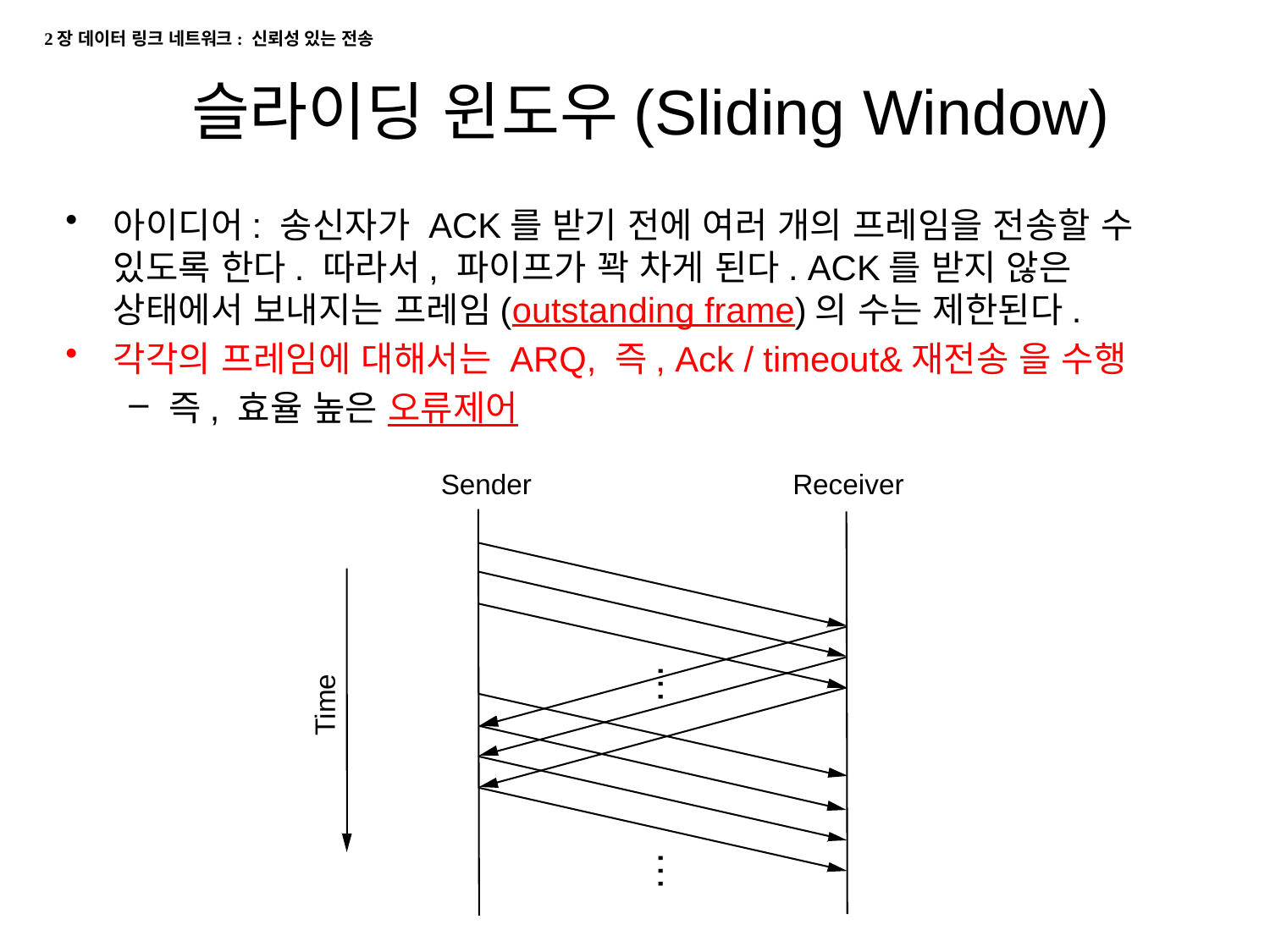

2장 데이터 링크 네트워크: 신뢰성 있는 전송
# 슬라이딩 윈도우(Sliding Window)
아이디어: 송신자가 ACK를 받기 전에 여러 개의 프레임을 전송할 수 있도록 한다. 따라서, 파이프가 꽉 차게 된다. ACK를 받지 않은 상태에서 보내지는 프레임(outstanding frame)의 수는 제한된다.
각각의 프레임에 대해서는 ARQ, 즉, Ack / timeout&재전송 을 수행
즉, 효율 높은 오류제어
Sender
Receiver

…

ime

T

…